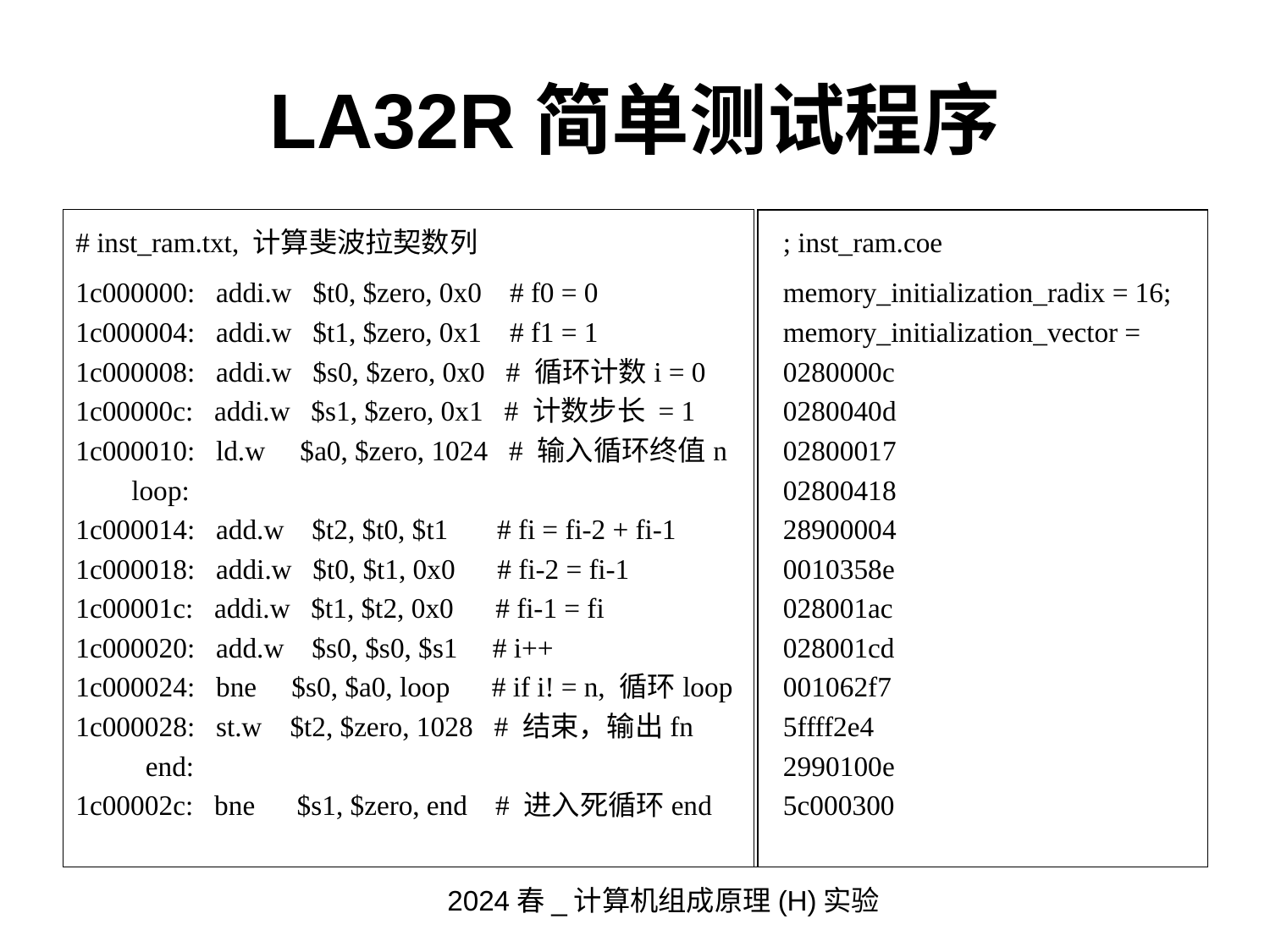

# LA32R简单测试程序
# inst_ram.txt, 计算斐波拉契数列
1c000000:   addi.w   $t0, $zero, 0x0    # f0 = 0
1c000004:   addi.w   $t1, $zero, 0x1    # f1 = 1
1c000008:   addi.w   $s0, $zero, 0x0   # 循环计数i = 0
1c00000c:   addi.w   $s1, $zero, 0x1   # 计数步长 = 1
1c000010:   ld.w     $a0, $zero, 1024   # 输入循环终值n
        loop:
1c000014:   add.w    $t2, $t0, $t1       # fi = fi-2 + fi-1
1c000018:   addi.w   $t0, $t1, 0x0      # fi-2 = fi-1
1c00001c:   addi.w   $t1, $t2, 0x0      # fi-1 = fi
1c000020:   add.w    $s0, $s0, $s1     # i++
1c000024:   bne     $s0, $a0, loop      # if i! = n, 循环loop
1c000028:   st.w    $t2, $zero, 1028   # 结束，输出fn
          end:
1c00002c:   bne      $s1, $zero, end    # 进入死循环end
; inst_ram.coe
memory_initialization_radix = 16;
memory_initialization_vector =
0280000c
0280040d
02800017
02800418
28900004
0010358e
028001ac
028001cd
001062f7
5ffff2e4
2990100e
5c000300

2024春_计算机组成原理(H)实验
15